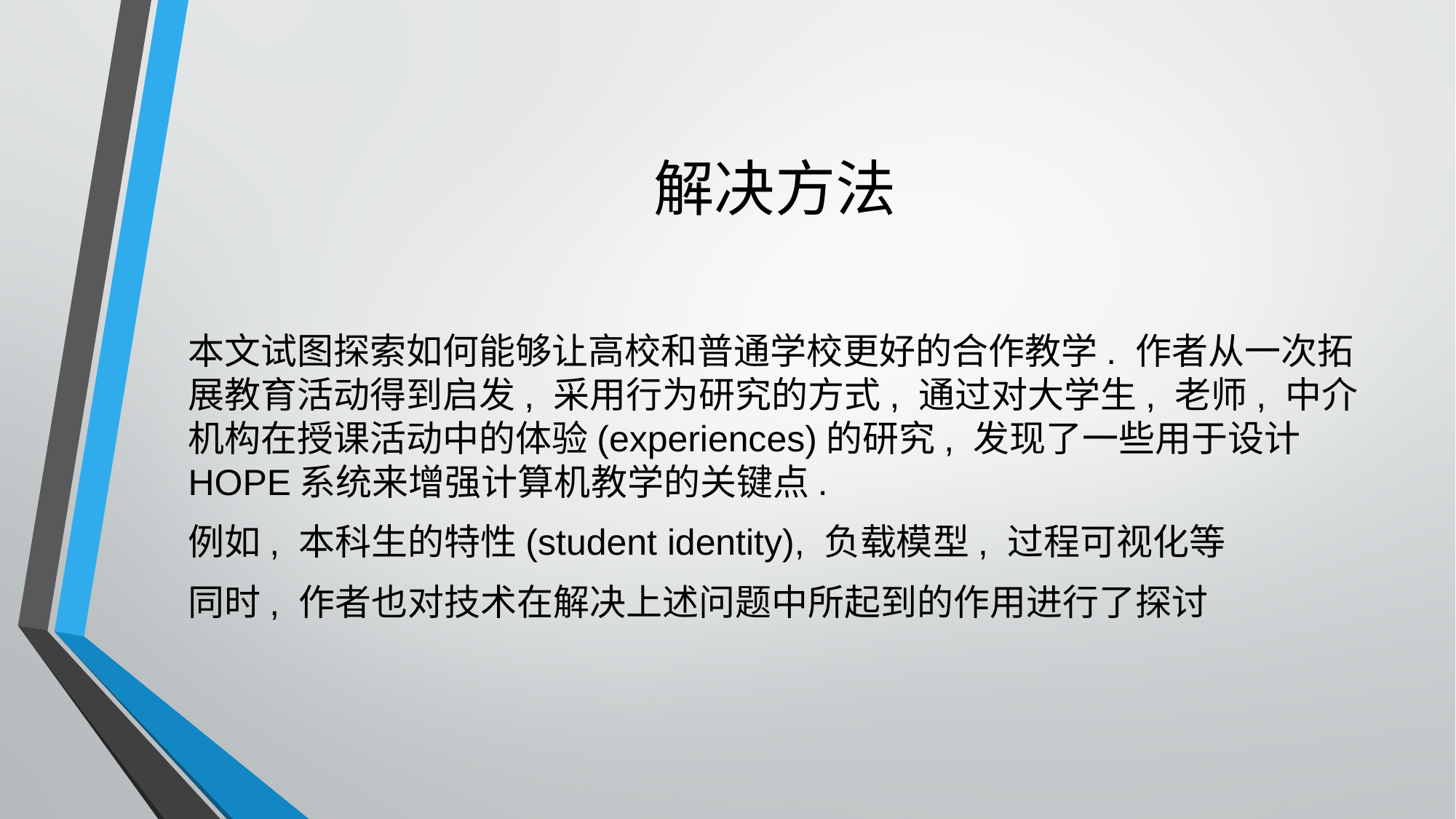

# 解决方法
本文试图探索如何能够让高校和普通学校更好的合作教学. 作者从一次拓展教育活动得到启发, 采用行为研究的方式, 通过对大学生, 老师, 中介机构在授课活动中的体验(experiences)的研究, 发现了一些用于设计HOPE系统来增强计算机教学的关键点.
例如, 本科生的特性(student identity), 负载模型, 过程可视化等
同时, 作者也对技术在解决上述问题中所起到的作用进行了探讨